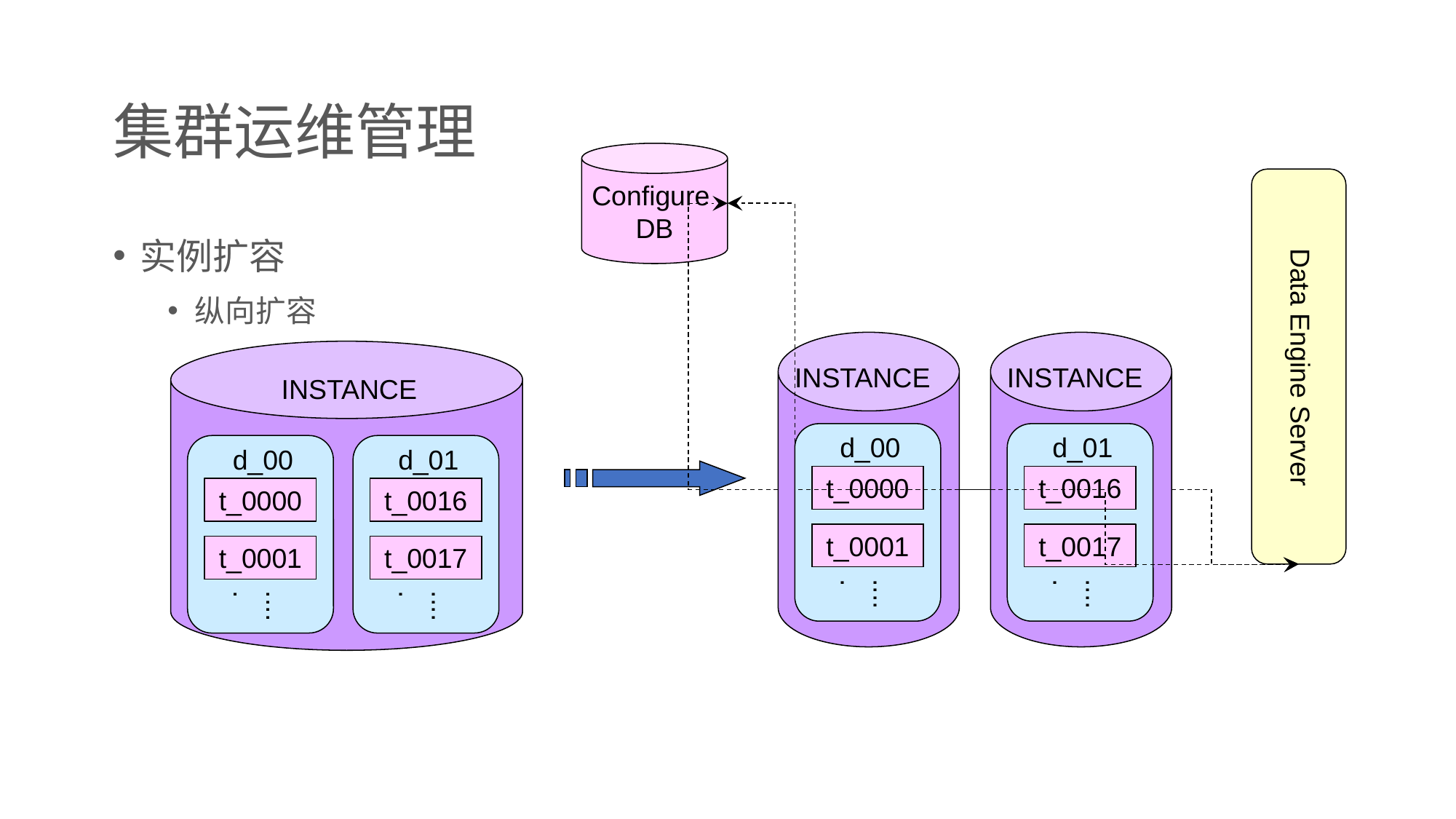

# 集群运维管理
Configure
DB

实例扩容
纵向扩容
Data Engine Server

INSTANCE
INSTANCE
INSTANCE

d_00
d_01

d_00
d_01

t_0000
t_0016
t_0000
t_0016
t_0001
t_0017
t_0001
t_0017
.....
.....
.....
.....